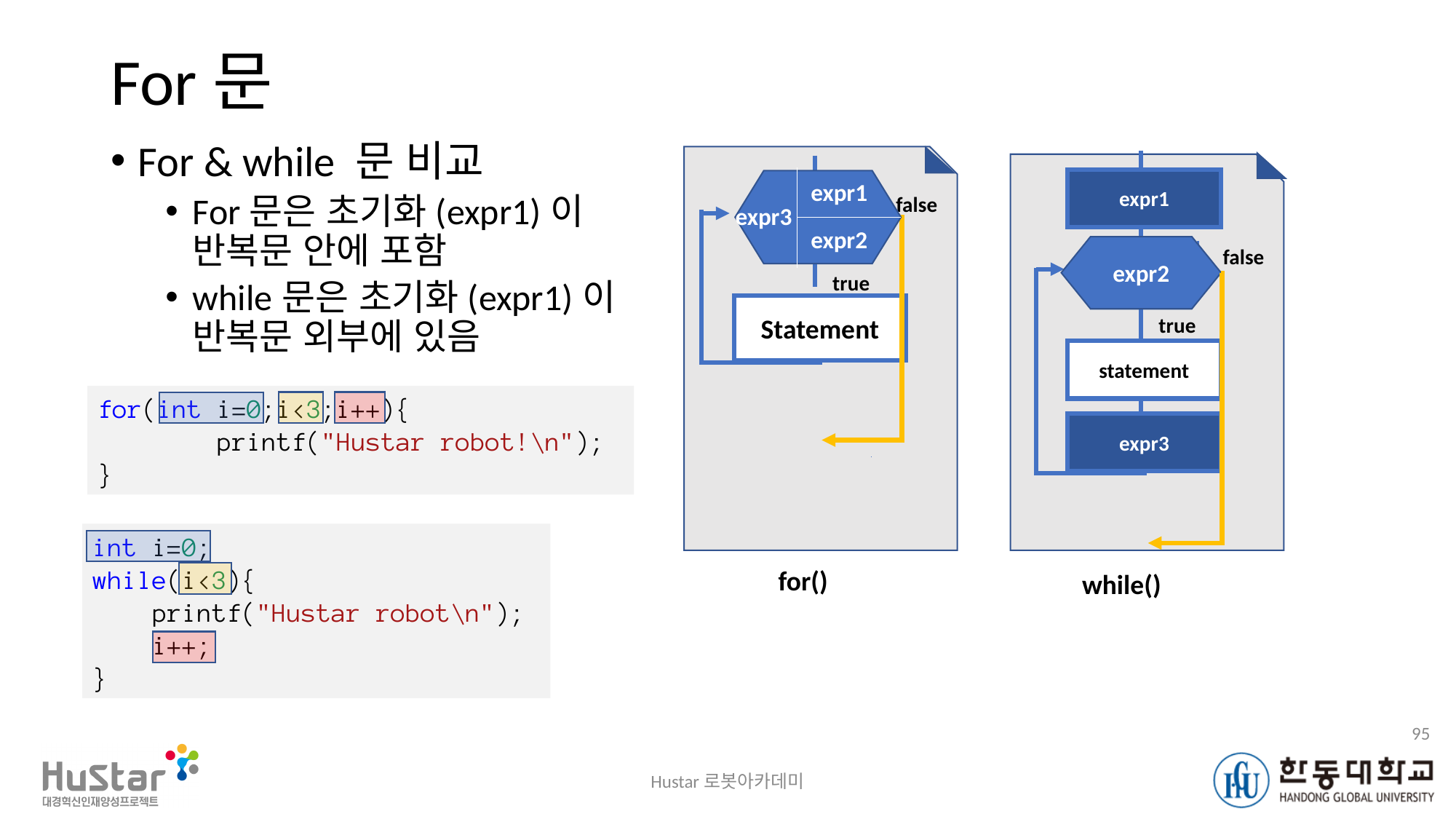

# For문
For & while 문 비교
For문은 초기화(expr1)이
반복문 안에 포함
while문은 초기화(expr1)이
반복문 외부에 있음

expr1

expr1
false
expr3
expr2
expr2
false
true
Statement
true
statement
expr3
for()
while()
for(int i=0;i<3;i++){
        printf("Hustar robot!\n");
}

int i=0;
while(i<3){
    printf("Hustar robot\n");
    i++;
}

95
Hustar로봇아카데미